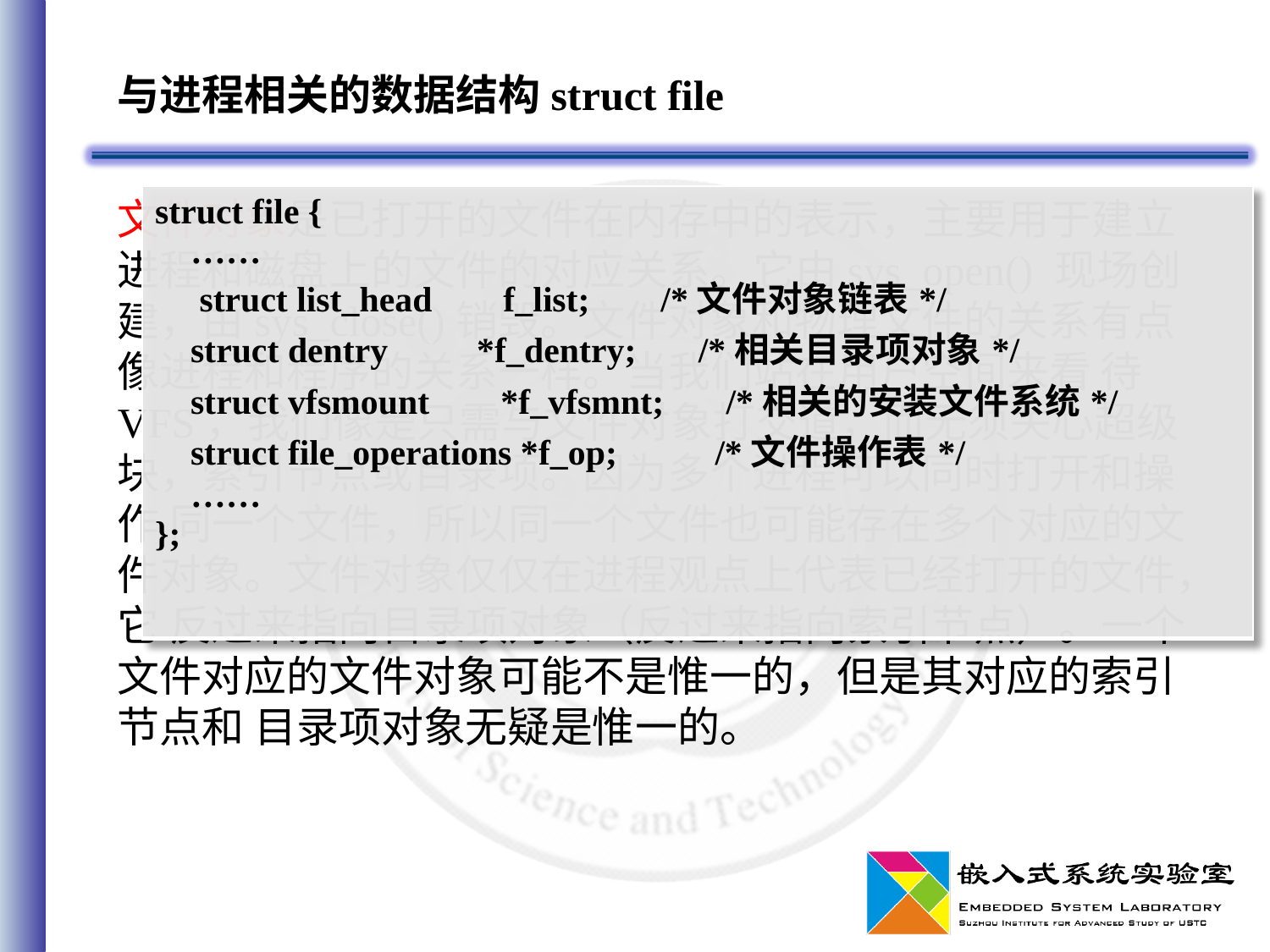

# 与进程相关的数据结构struct file
文件对象是已打开的文件在内存中的表示，主要用于建立进程和磁盘上的文件的对应关系。它由sys_open() 现场创建，由sys_close()销毁。文件对象和物理文件的关系有点像进程和程序的关系一样。当我们站在用户空间来看 待VFS，我们像是只需与文件对象打交道，而无须关心超级块，索引节点或目录项。因为多个进程可以同时打开和操作 同一个文件，所以同一个文件也可能存在多个对应的文件对象。文件对象仅仅在进程观点上代表已经打开的文件，它 反过来指向目录项对象（反过来指向索引节点）。一个文件对应的文件对象可能不是惟一的，但是其对应的索引节点和 目录项对象无疑是惟一的。

| struct file {     ……      struct list\_head        f\_list;        /\*文件对象链表\*/     struct dentry          \*f\_dentry;       /\*相关目录项对象\*/     struct vfsmount        \*f\_vfsmnt;       /\*相关的安装文件系统\*/     struct file\_operations \*f\_op;           /\*文件操作表\*/     …… }; |
| --- |